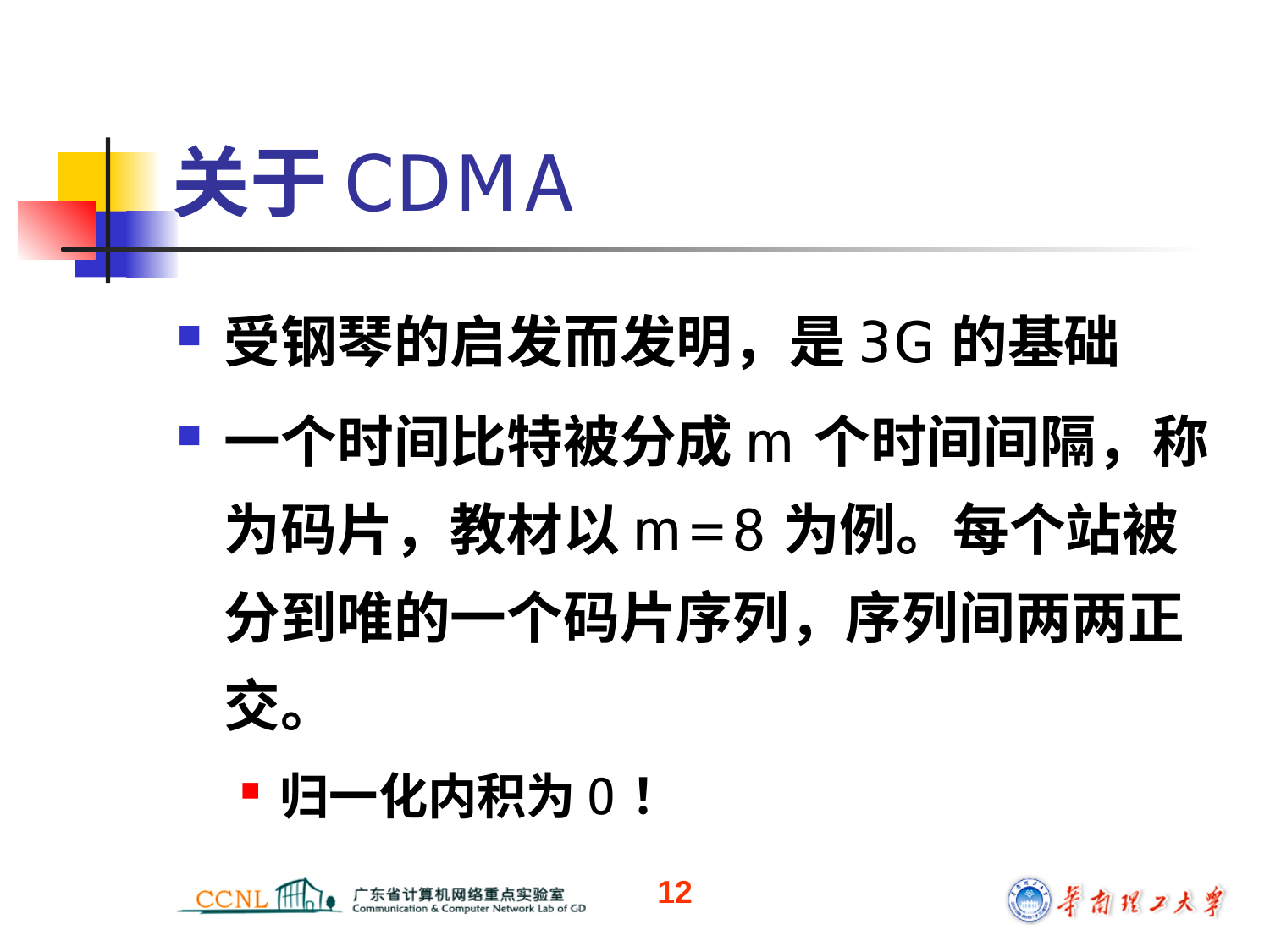

# 关于CDMA
受钢琴的启发而发明，是3G的基础
一个时间比特被分成m个时间间隔，称为码片，教材以m=8为例。每个站被分到唯的一个码片序列，序列间两两正交。
归一化内积为0！